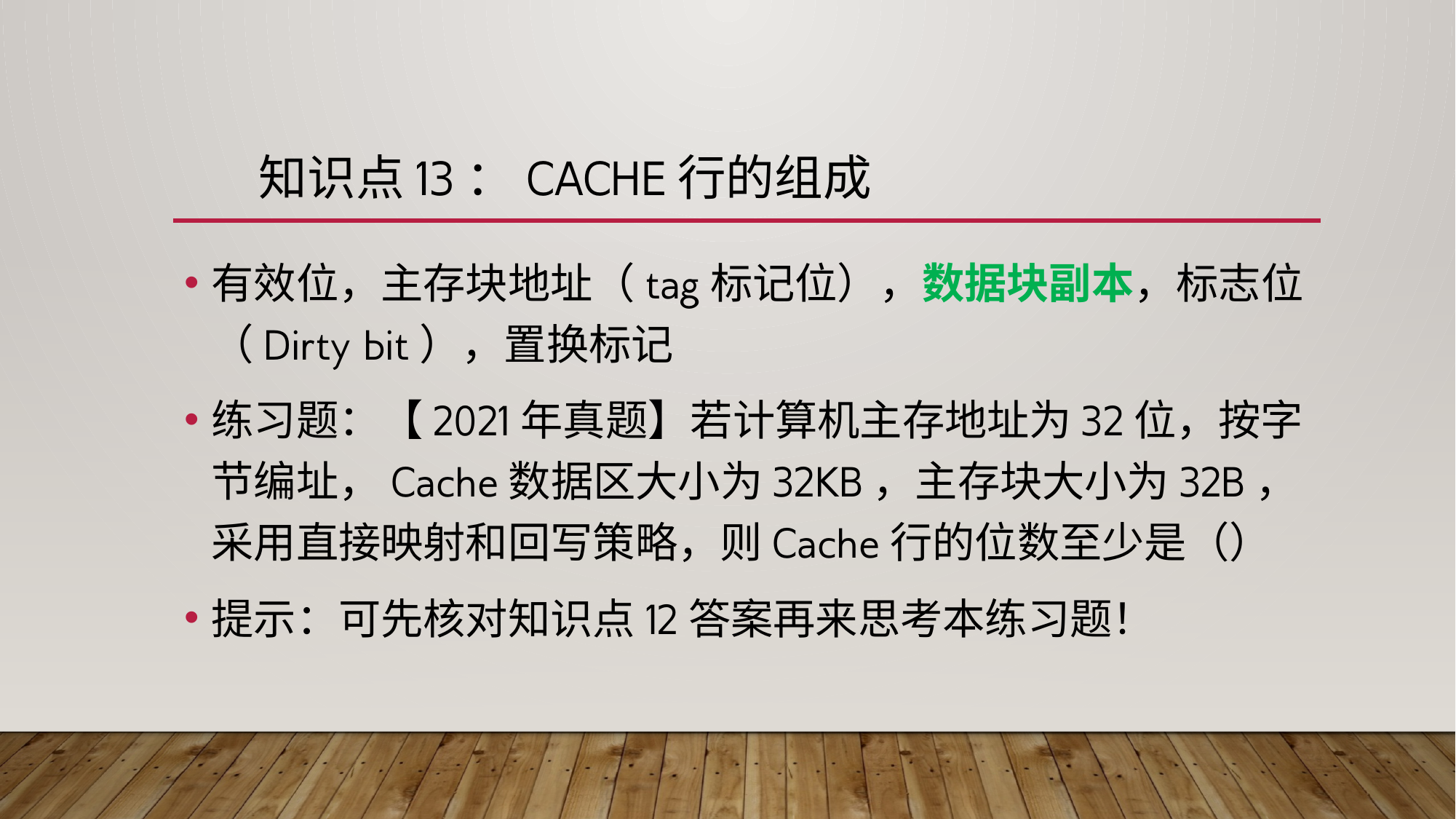

# 知识点13：Cache行的组成
有效位，主存块地址（tag标记位），数据块副本，标志位（Dirty bit），置换标记
练习题：【2021年真题】若计算机主存地址为32位，按字节编址，Cache数据区大小为32KB，主存块大小为32B，采用直接映射和回写策略，则Cache行的位数至少是（）
提示：可先核对知识点12答案再来思考本练习题！